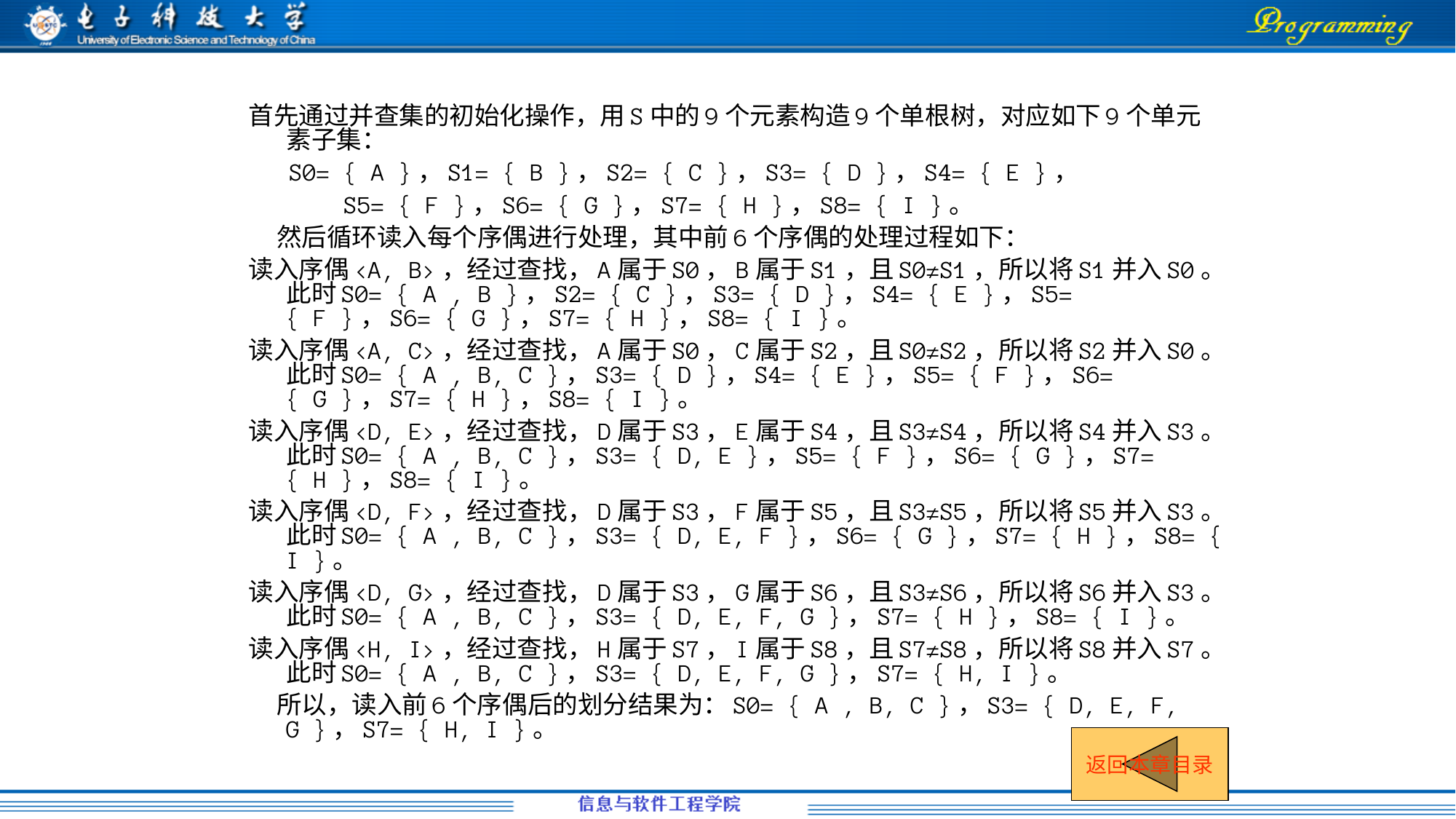

首先通过并查集的初始化操作，用S中的9个元素构造9个单根树，对应如下9个单元素子集：
   S0= { A }，S1= { B }，S2= { C }，S3= { D }，S4= { E }，
       S5= { F }，S6= { G }，S7= { H }，S8= { I }。
    然后循环读入每个序偶进行处理，其中前6个序偶的处理过程如下：
读入序偶<A, B>，经过查找，A属于S0，B属于S1，且S0≠S1，所以将S1并入S0。此时S0= { A , B }，S2= { C }，S3= { D }，S4= { E }，S5= { F }，S6= { G }，S7= { H }，S8= { I }。
读入序偶<A, C>，经过查找，A属于S0，C属于S2，且S0≠S2，所以将S2并入S0。此时S0= { A , B, C }，S3= { D }，S4= { E }，S5= { F }，S6= { G }，S7= { H }，S8= { I }。
读入序偶<D, E>，经过查找，D属于S3，E属于S4，且S3≠S4，所以将S4并入S3。此时S0= { A , B, C }，S3= { D, E }，S5= { F }，S6= { G }，S7= { H }，S8= { I }。
读入序偶<D, F>，经过查找，D属于S3，F属于S5，且S3≠S5，所以将S5并入S3。此时S0= { A , B, C }，S3= { D, E, F }，S6= { G }，S7= { H }，S8= { I }。
读入序偶<D, G>，经过查找，D属于S3，G属于S6，且S3≠S6，所以将S6并入S3。此时S0= { A , B, C }，S3= { D, E, F, G }，S7= { H }，S8= { I }。
读入序偶<H, I>，经过查找，H属于S7，I属于S8，且S7≠S8，所以将S8并入S7。此时S0= { A , B, C }，S3= { D, E, F, G }，S7= { H, I }。
    所以，读入前6个序偶后的划分结果为：S0= { A , B, C }，S3= { D, E, F, G }，S7= { H, I }。
返回本章目录